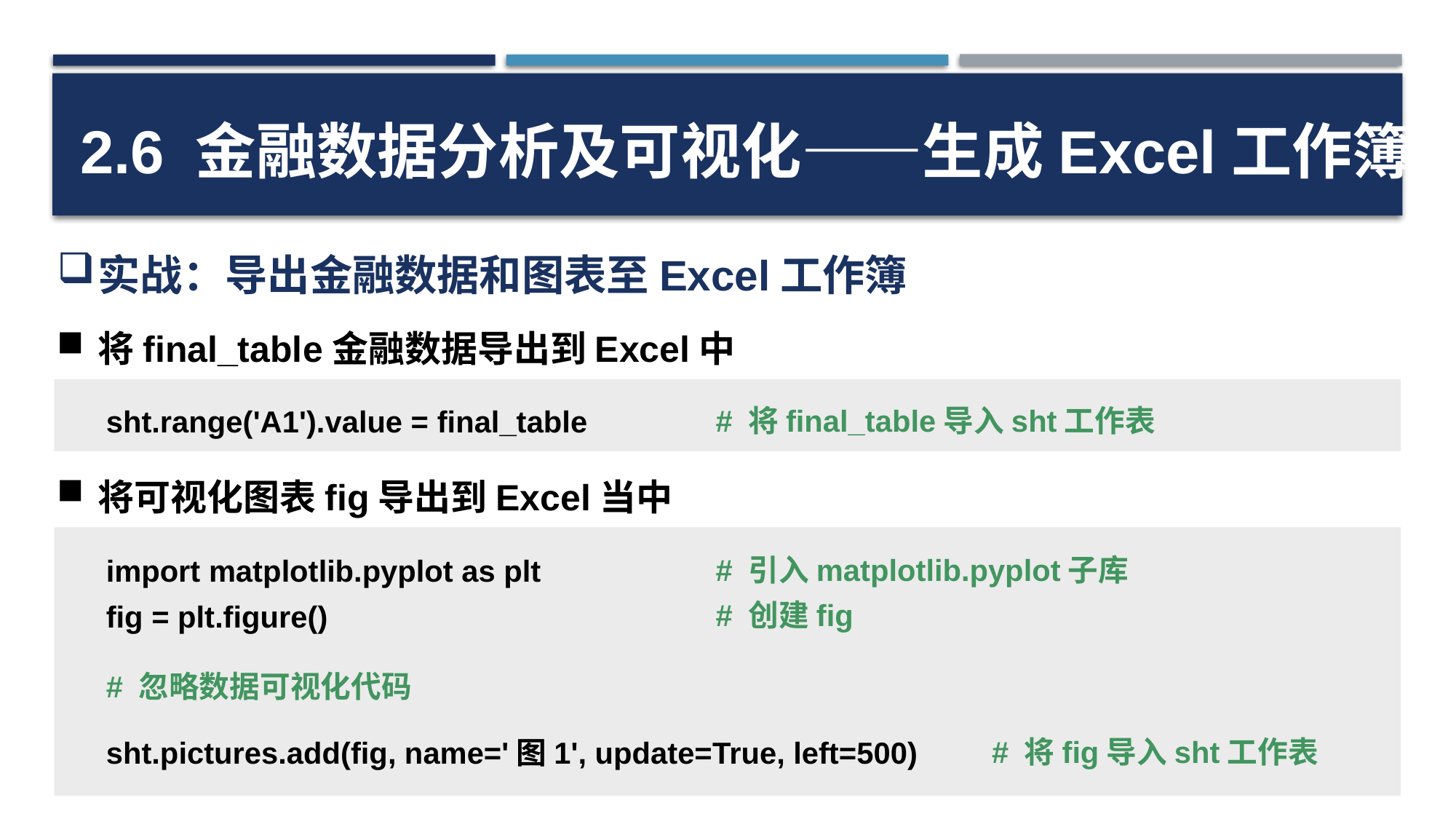

2.6 金融数据分析及可视化——生成Excel工作簿
实战：导出金融数据和图表至Excel工作簿
将final_table金融数据导出到Excel中

# 将final_table导入sht工作表
sht.range('A1').value = final_table
将可视化图表fig导出到Excel当中

# 引入matplotlib.pyplot子库
# 创建fig

                                 # 将fig导入sht工作表
import matplotlib.pyplot as plt
fig = plt.figure()

sht.pictures.add(fig, name='图1', update=True, left=500)
# 忽略数据可视化代码
78